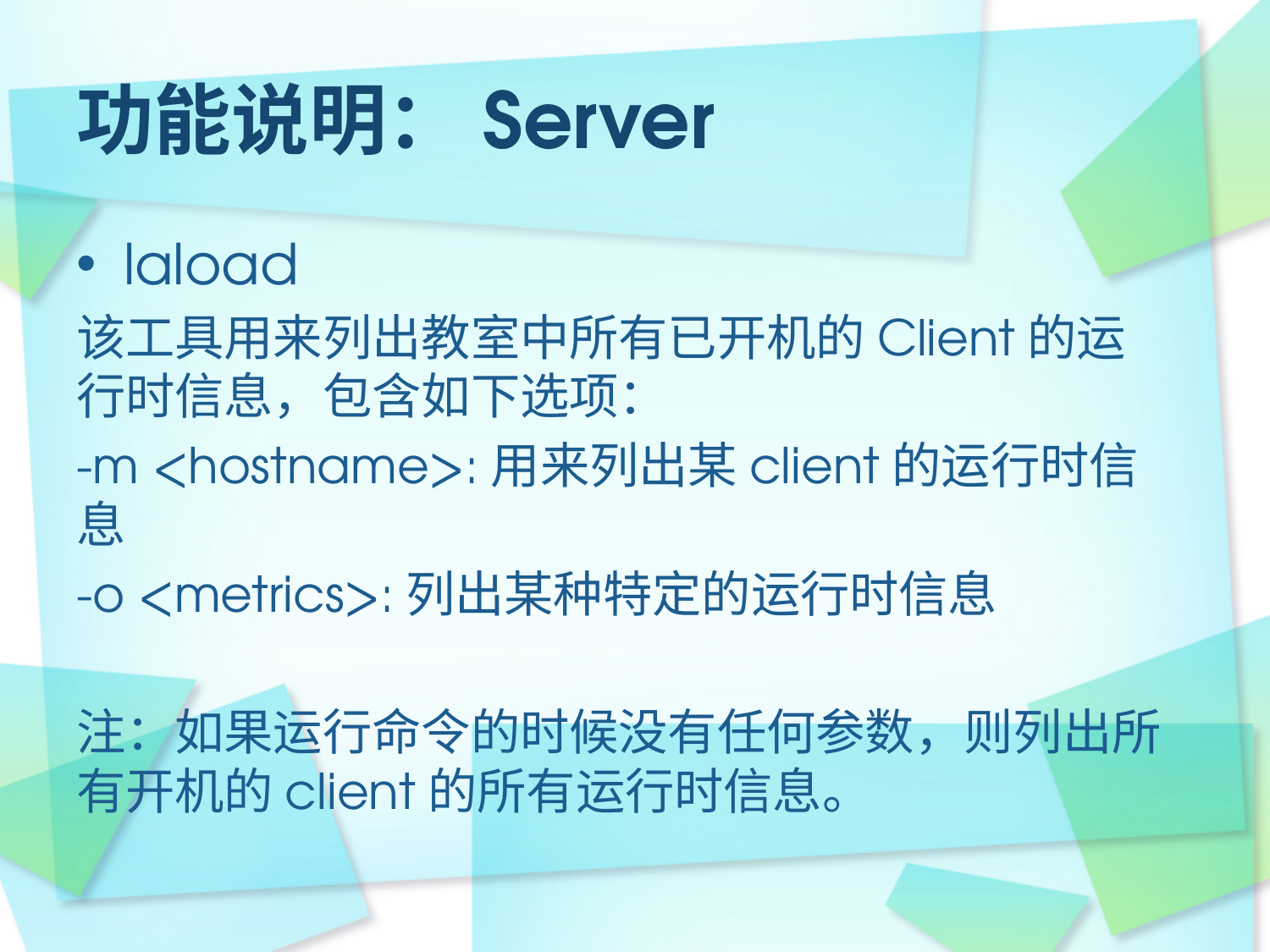

功能说明：Server
laload
该工具用来列出教室中所有已开机的Client的运行时信息，包含如下选项：
-m <hostname>:用来列出某client的运行时信息
-o <metrics>:列出某种特定的运行时信息

注：如果运行命令的时候没有任何参数，则列出所有开机的client的所有运行时信息。